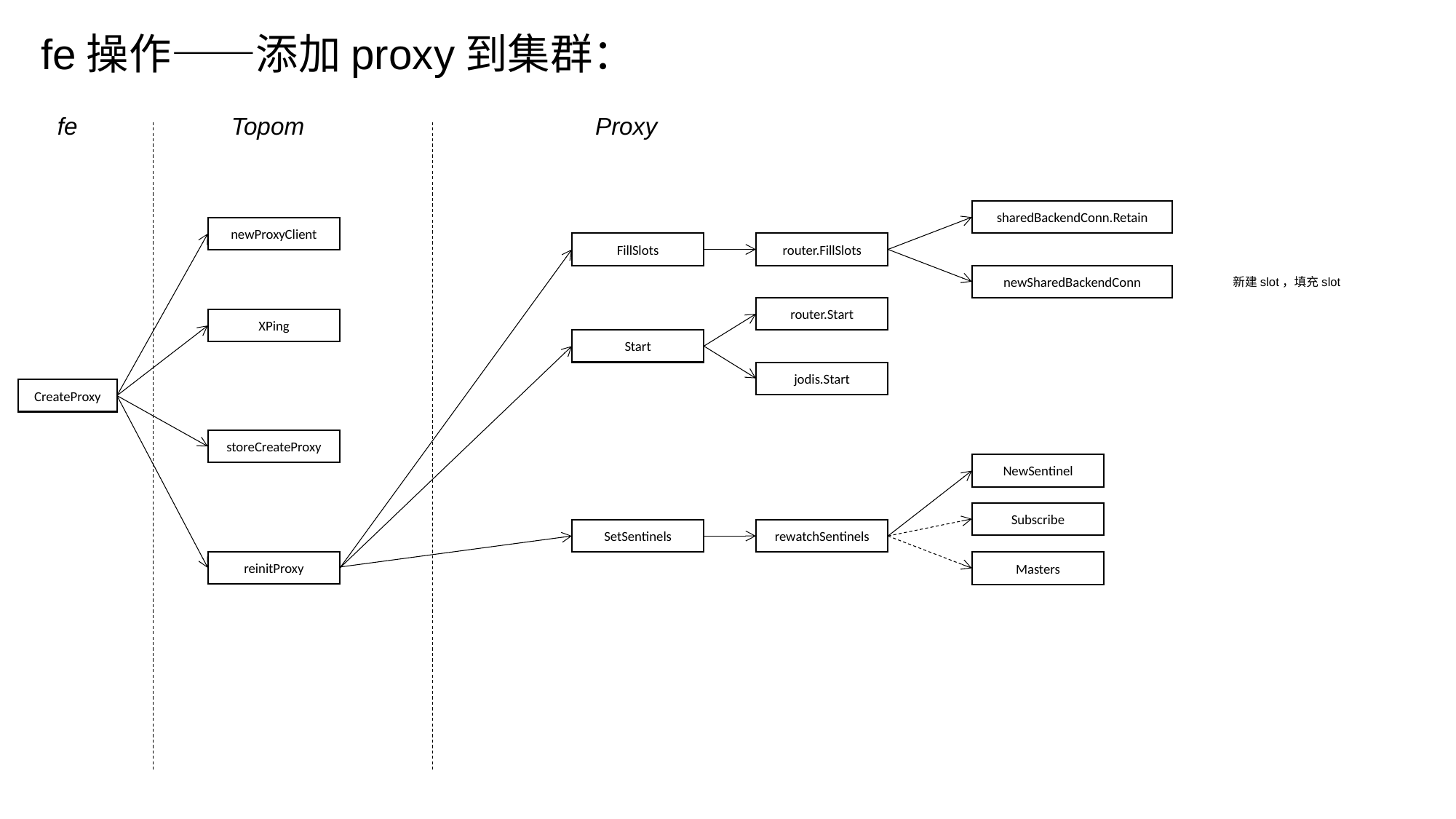

fe操作——添加proxy到集群：
fe
Topom
Proxy
sharedBackendConn.Retain
newProxyClient
FillSlots
router.FillSlots
newSharedBackendConn
新建slot，填充slot
router.Start
XPing
Start
jodis.Start
CreateProxy
storeCreateProxy
NewSentinel
Subscribe
SetSentinels
rewatchSentinels
reinitProxy
Masters